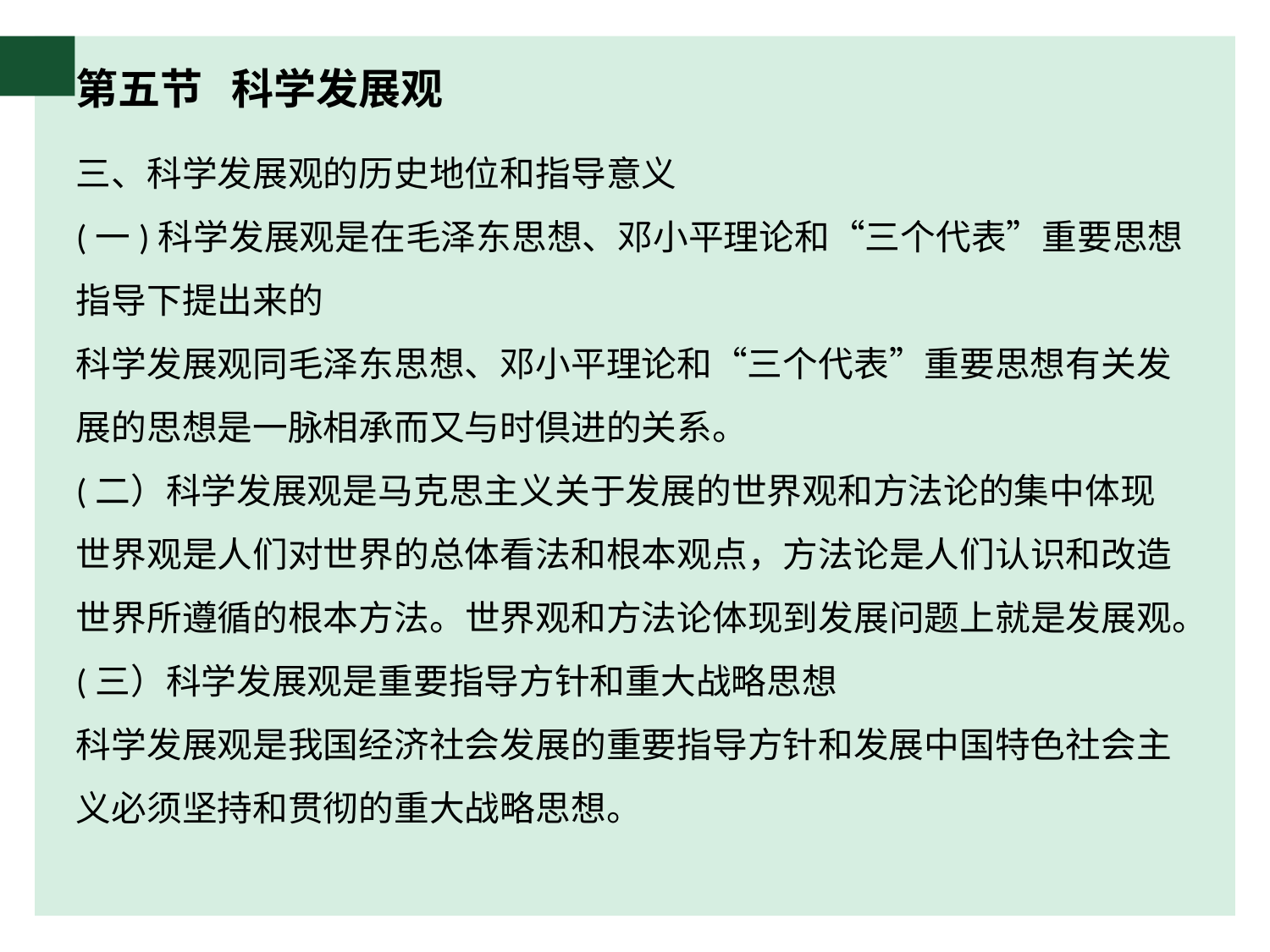

# 第五节   科学发展观
三、科学发展观的历史地位和指导意义
(一)科学发展观是在毛泽东思想、邓小平理论和“三个代表”重要思想指导下提出来的
科学发展观同毛泽东思想、邓小平理论和“三个代表”重要思想有关发展的思想是一脉相承而又与时倶进的关系。
(二）科学发展观是马克思主义关于发展的世界观和方法论的集中体现
世界观是人们对世界的总体看法和根本观点，方法论是人们认识和改造世界所遵循的根本方法。世界观和方法论体现到发展问题上就是发展观。(三）科学发展观是重要指导方针和重大战略思想
科学发展观是我国经济社会发展的重要指导方针和发展中国特色社会主义必须坚持和贯彻的重大战略思想。